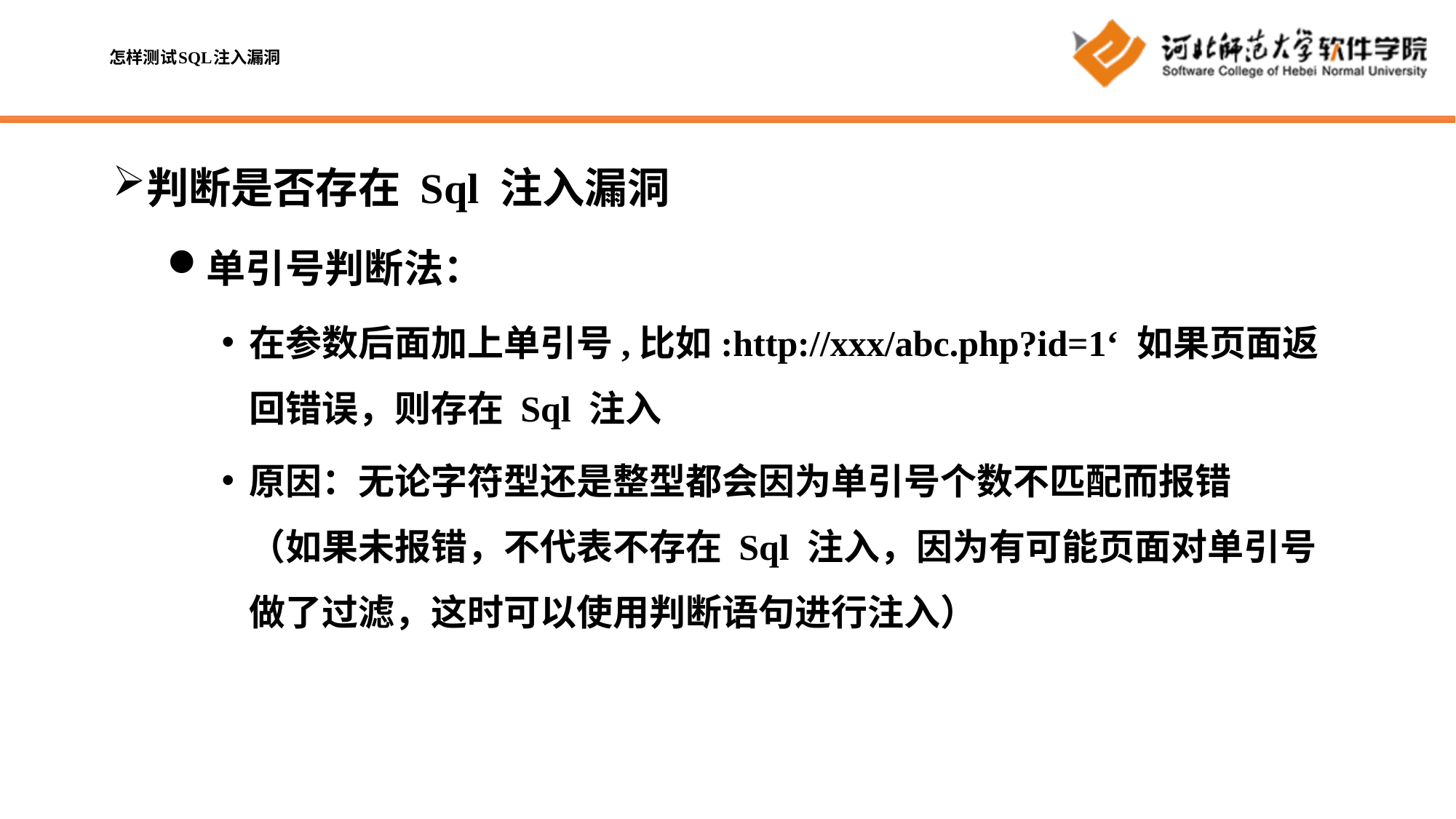

# 怎样测试SQL注入漏洞
判断是否存在 Sql 注入漏洞
单引号判断法：
在参数后面加上单引号,比如:http://xxx/abc.php?id=1‘ 如果页面返回错误，则存在 Sql 注入
原因：无论字符型还是整型都会因为单引号个数不匹配而报错
（如果未报错，不代表不存在 Sql 注入，因为有可能页面对单引号做了过滤，这时可以使用判断语句进行注入）